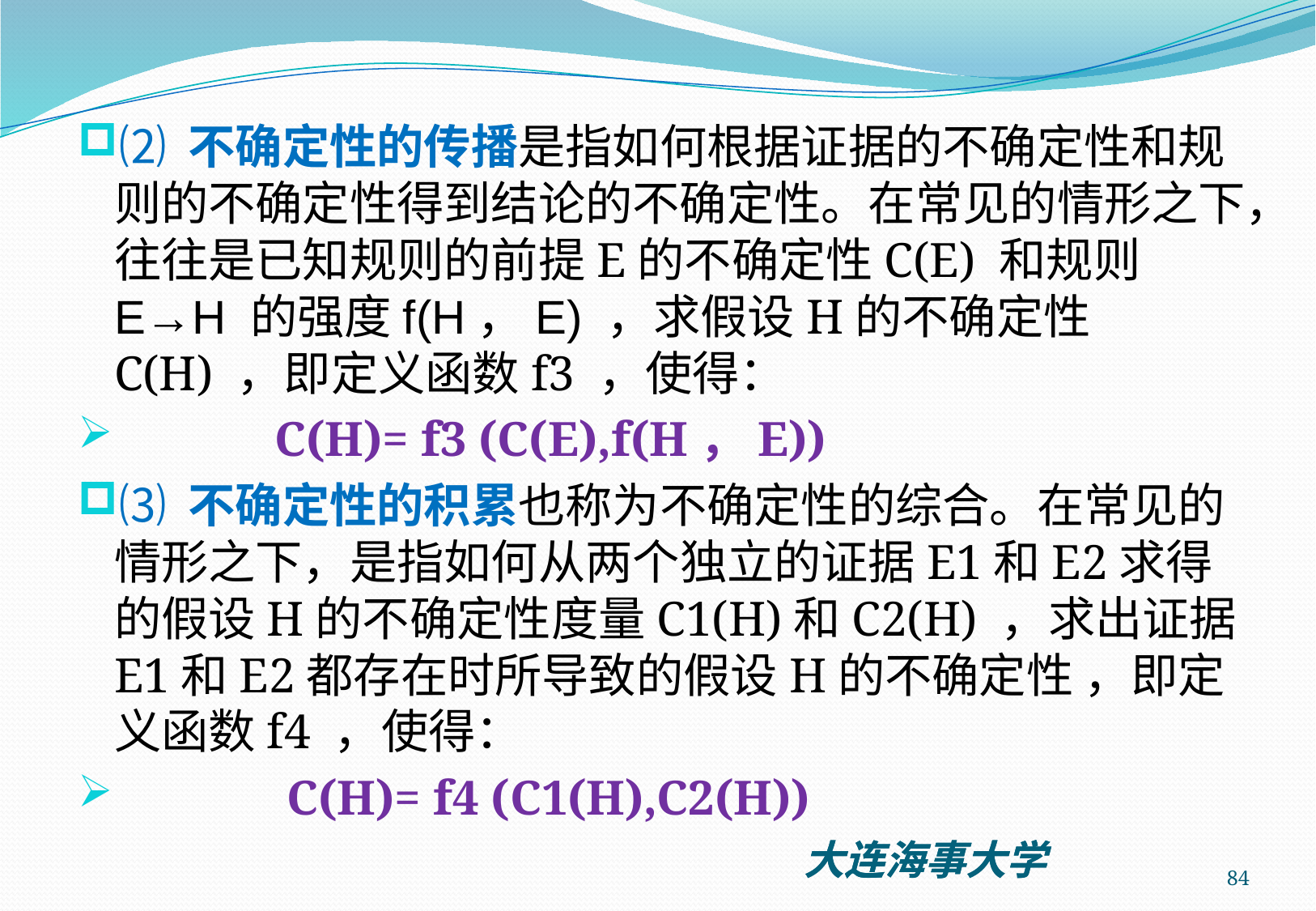

⑵ 不确定性的传播是指如何根据证据的不确定性和规则的不确定性得到结论的不确定性。在常见的情形之下，往往是已知规则的前提E的不确定性C(E) 和规则E→H 的强度f(H，E) ，求假设H的不确定性C(H) ，即定义函数f3 ，使得：
             C(H)= f3 (C(E),f(H，E))
⑶ 不确定性的积累也称为不确定性的综合。在常见的情形之下，是指如何从两个独立的证据E1和E2求得的假设H的不确定性度量C1(H)和C2(H) ，求出证据E1和E2都存在时所导致的假设H的不确定性 ，即定义函数f4 ，使得：
              C(H)= f4 (C1(H),C2(H))
84